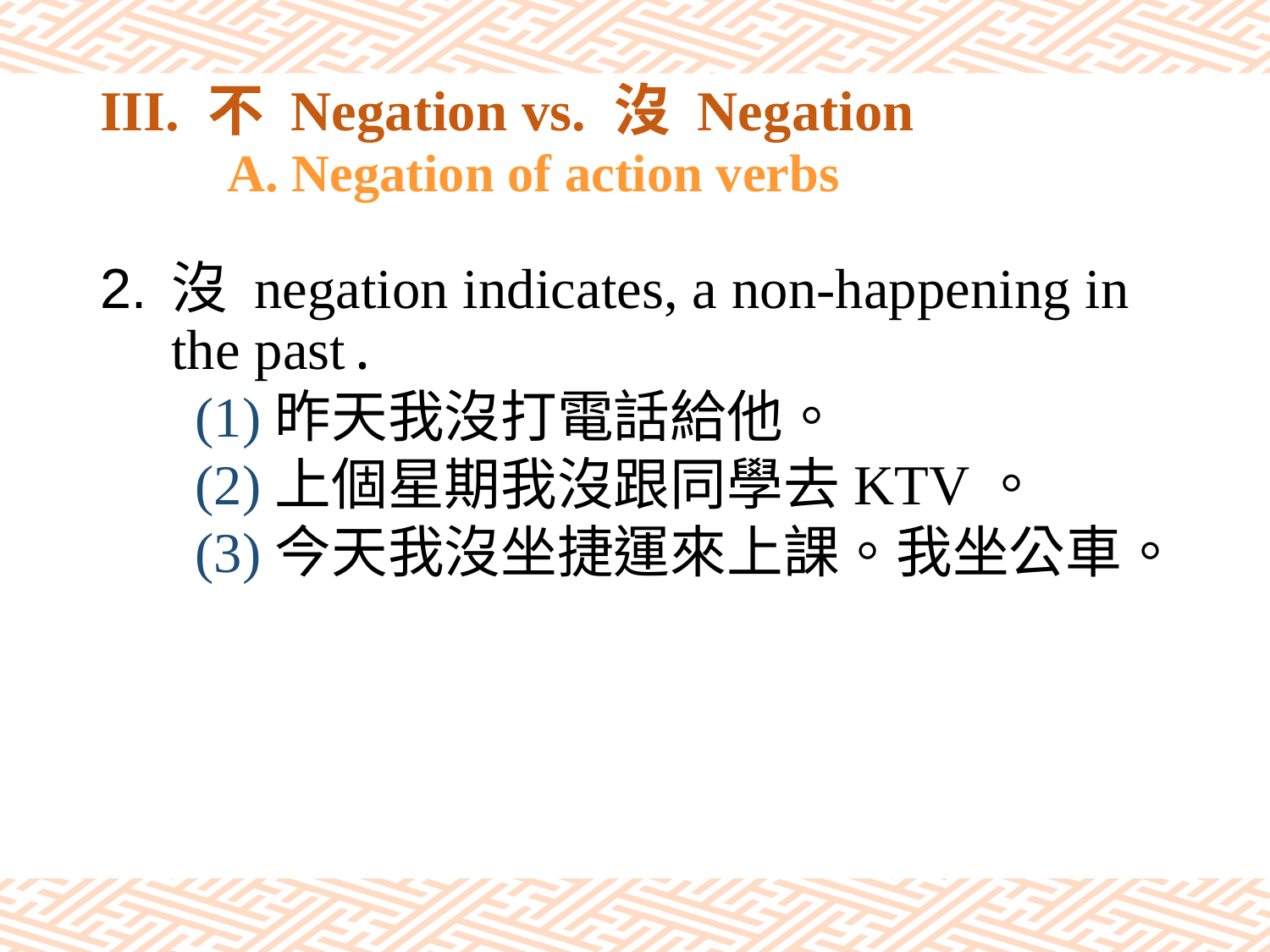

# III. 不 Negation vs. 沒 Negation A. Negation of action verbs
沒 negation indicates, a non-happening in the past.
(1)昨天我沒打電話給他。
(2)上個星期我沒跟同學去KTV。
(3)今天我沒坐捷運來上課。我坐公車。